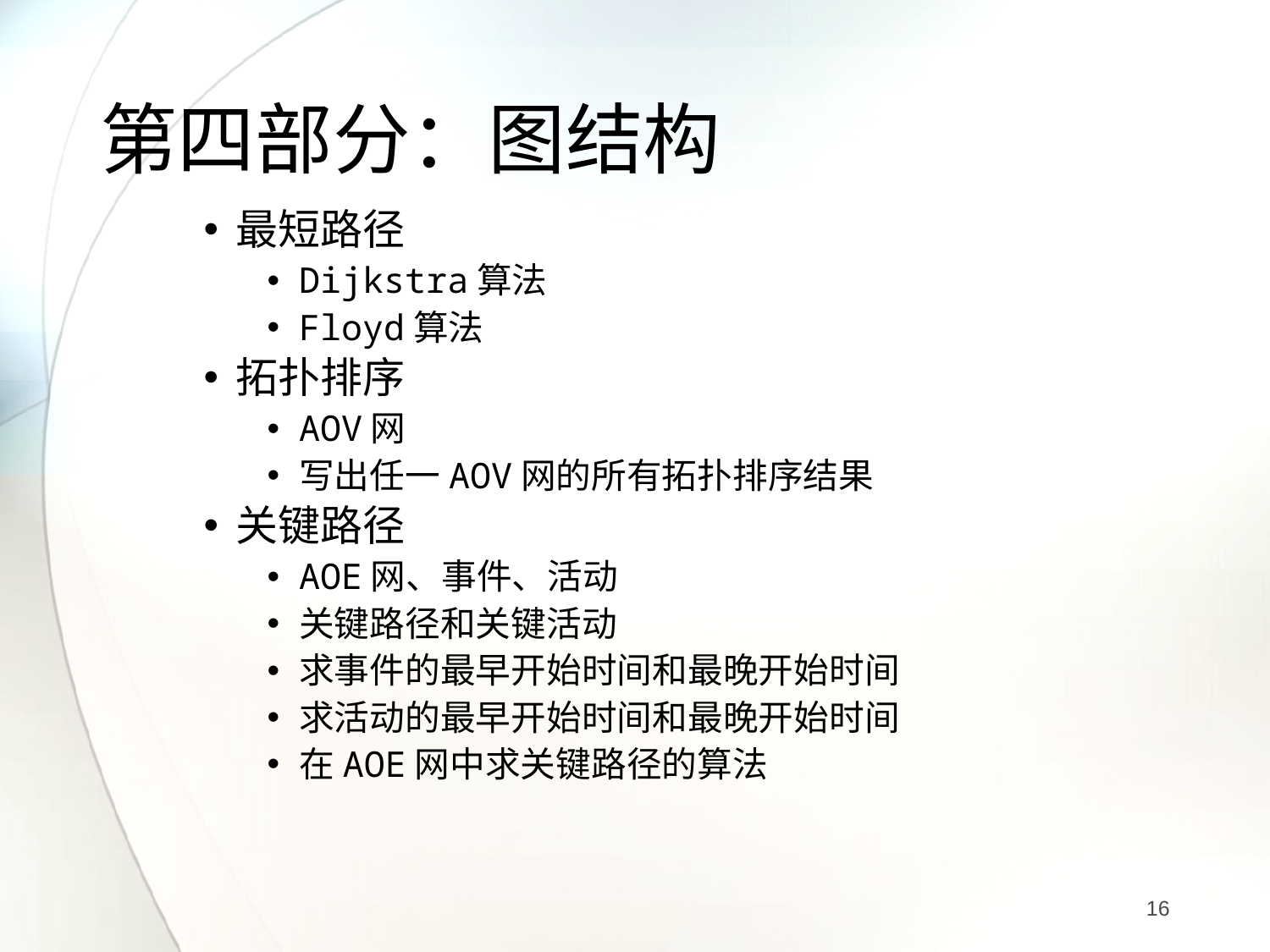

# 第四部分：图结构
最短路径
Dijkstra算法
Floyd算法
拓扑排序
AOV网
写出任一AOV网的所有拓扑排序结果
关键路径
AOE网、事件、活动
关键路径和关键活动
求事件的最早开始时间和最晚开始时间
求活动的最早开始时间和最晚开始时间
在AOE网中求关键路径的算法
16